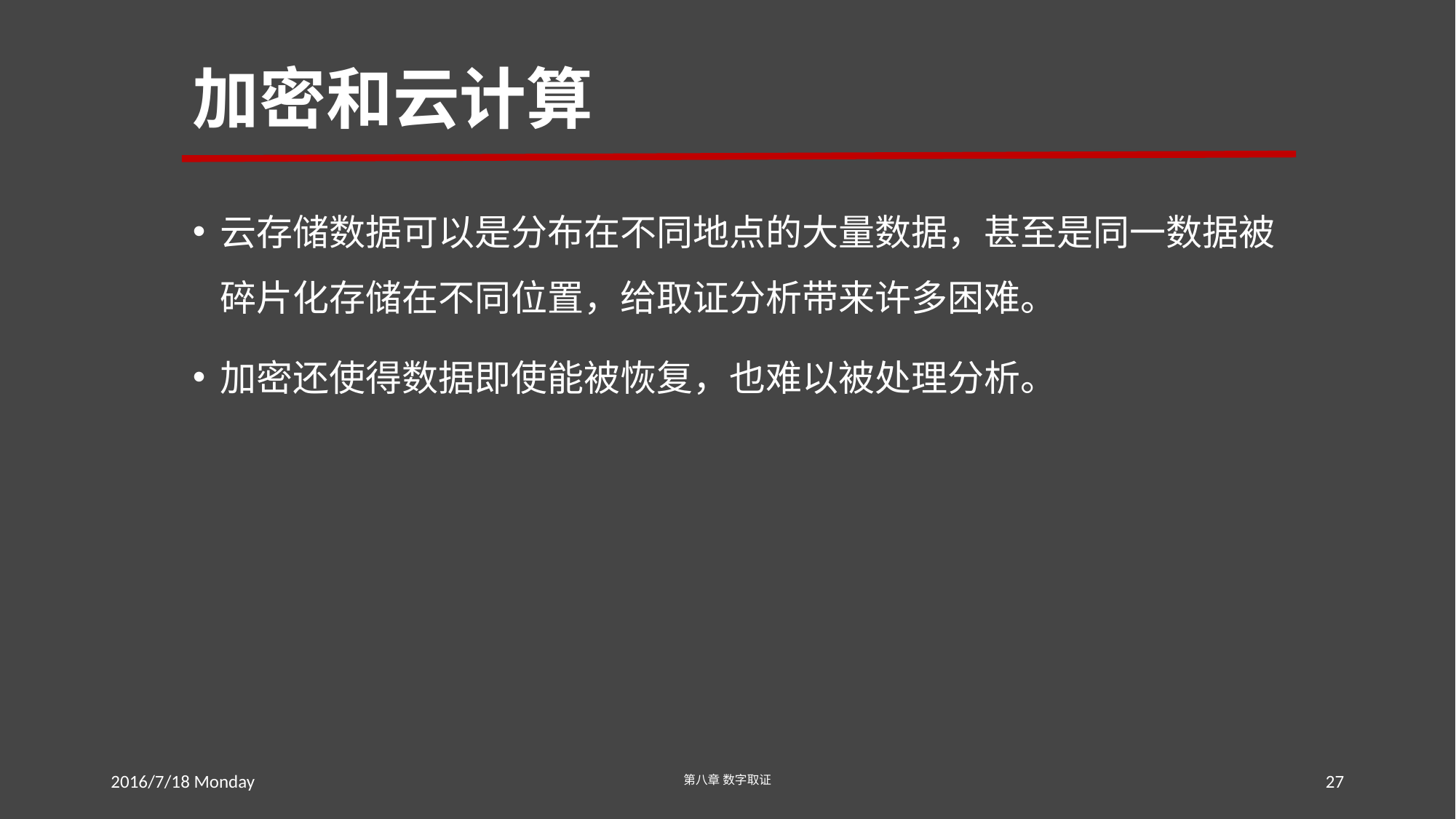

# 加密和云计算
云存储数据可以是分布在不同地点的大量数据，甚至是同一数据被碎片化存储在不同位置，给取证分析带来许多困难。
加密还使得数据即使能被恢复，也难以被处理分析。

2016/7/18 Monday
第八章 数字取证
27